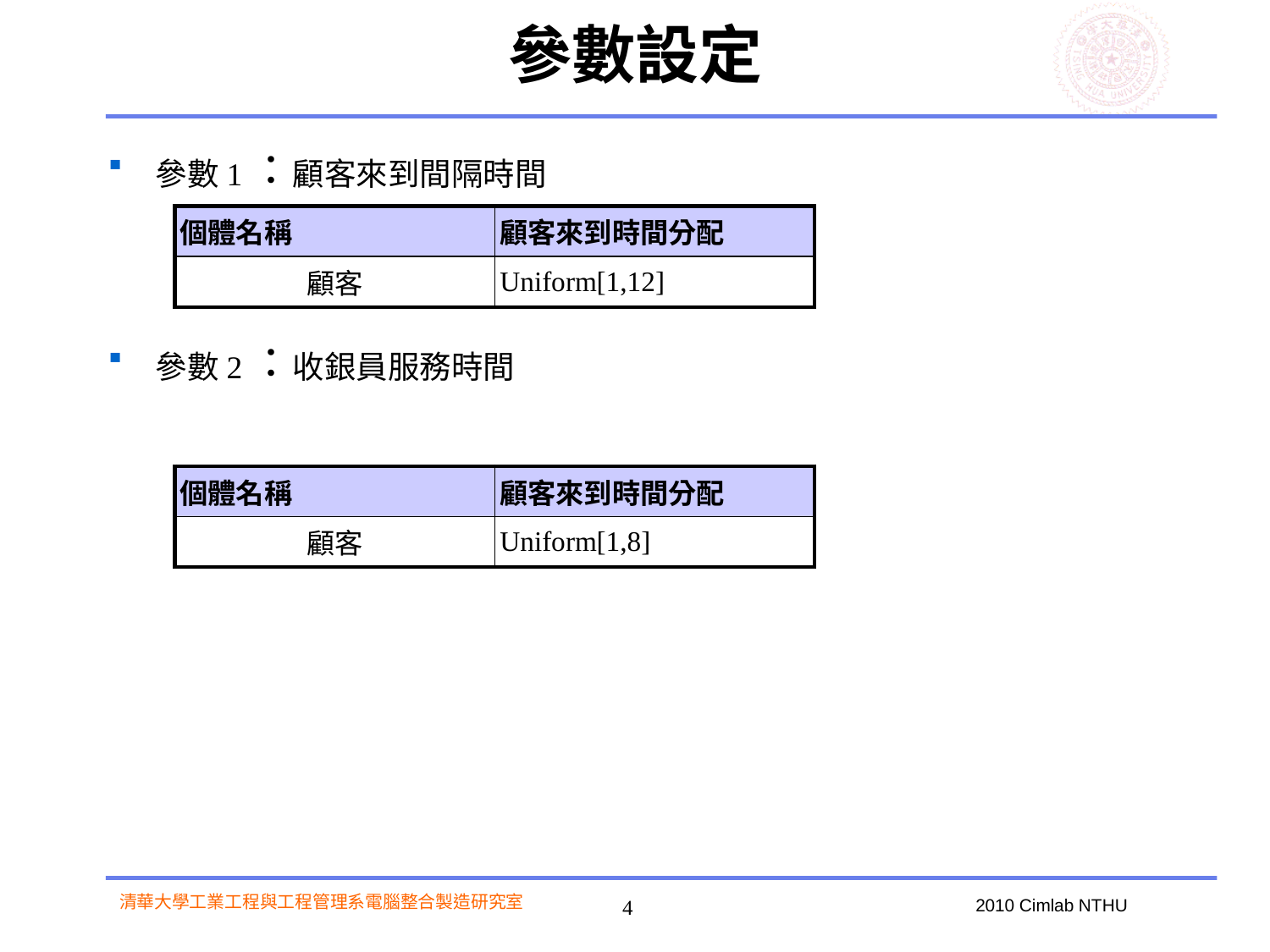

參數設定
參數1：顧客來到間隔時間

參數2：收銀員服務時間

| 個體名稱 | 顧客來到時間分配 |
| --- | --- |
| 顧客 | Uniform[1,12] |
| 個體名稱 | 顧客來到時間分配 |
| --- | --- |
| 顧客 | Uniform[1,8] |